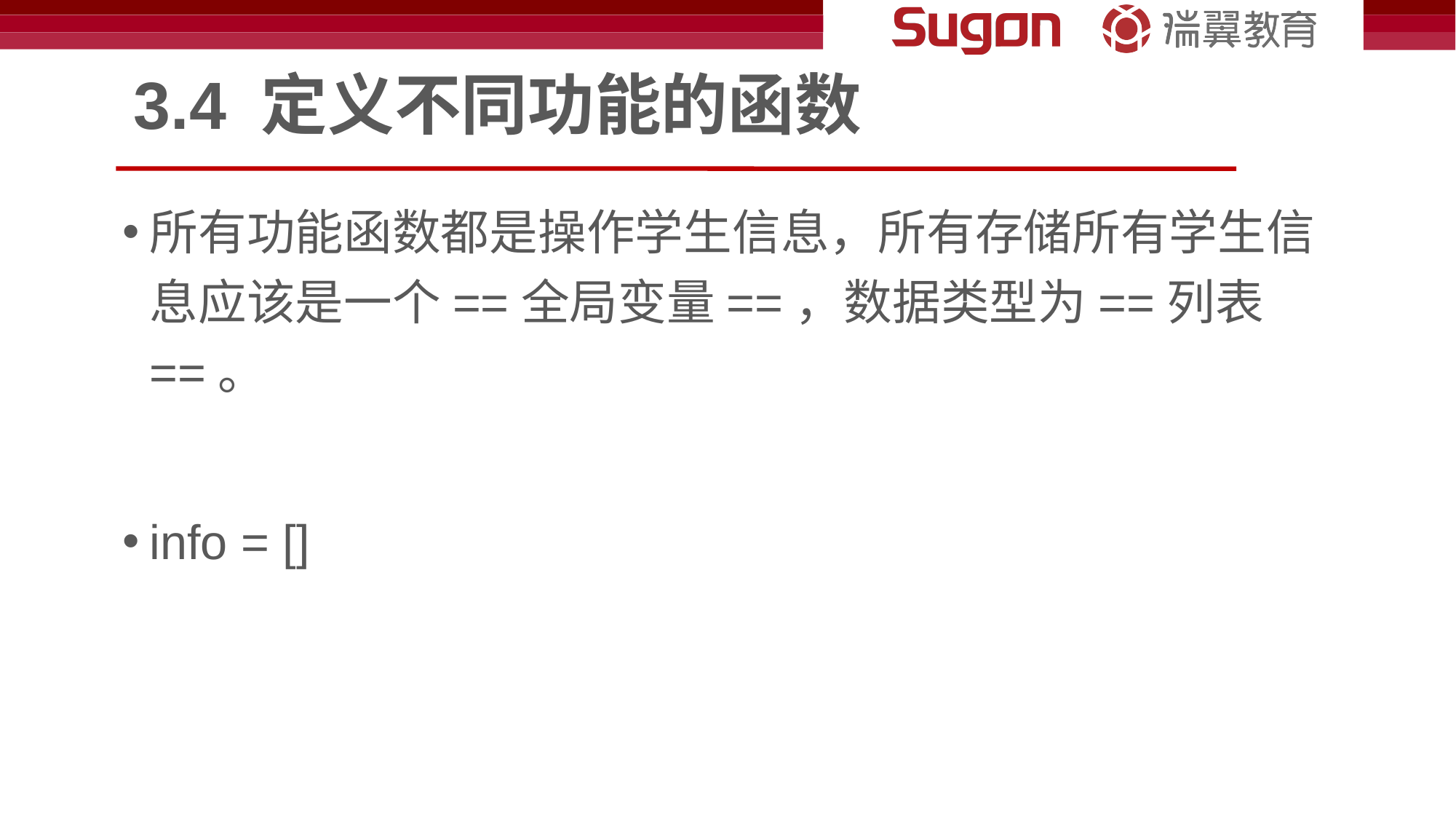

# 3.4 定义不同功能的函数
所有功能函数都是操作学生信息，所有存储所有学生信息应该是一个==全局变量==，数据类型为==列表==。

info = []